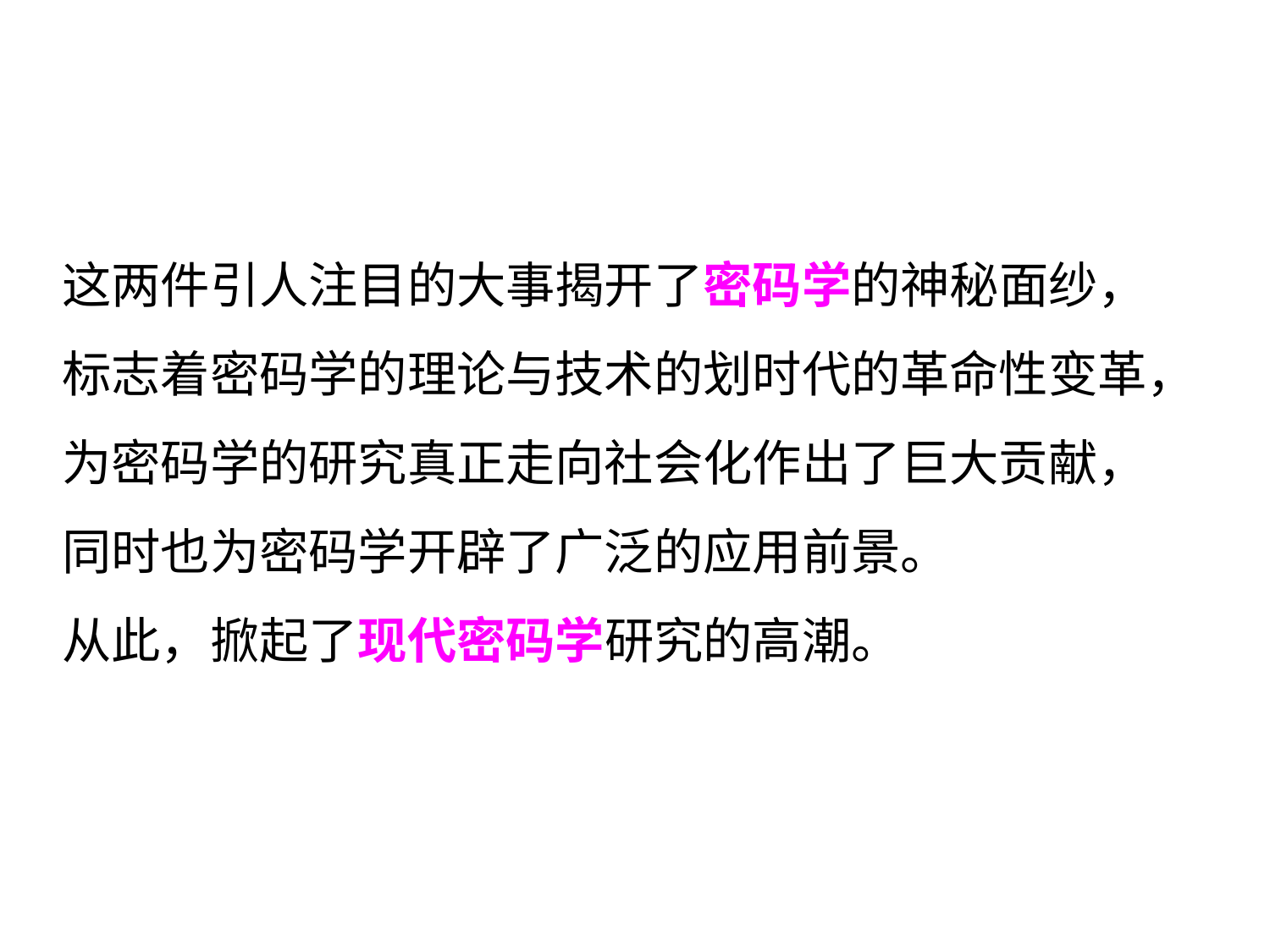

这两件引人注目的大事揭开了密码学的神秘面纱，
标志着密码学的理论与技术的划时代的革命性变革，
为密码学的研究真正走向社会化作出了巨大贡献，
同时也为密码学开辟了广泛的应用前景。
从此，掀起了现代密码学研究的高潮。